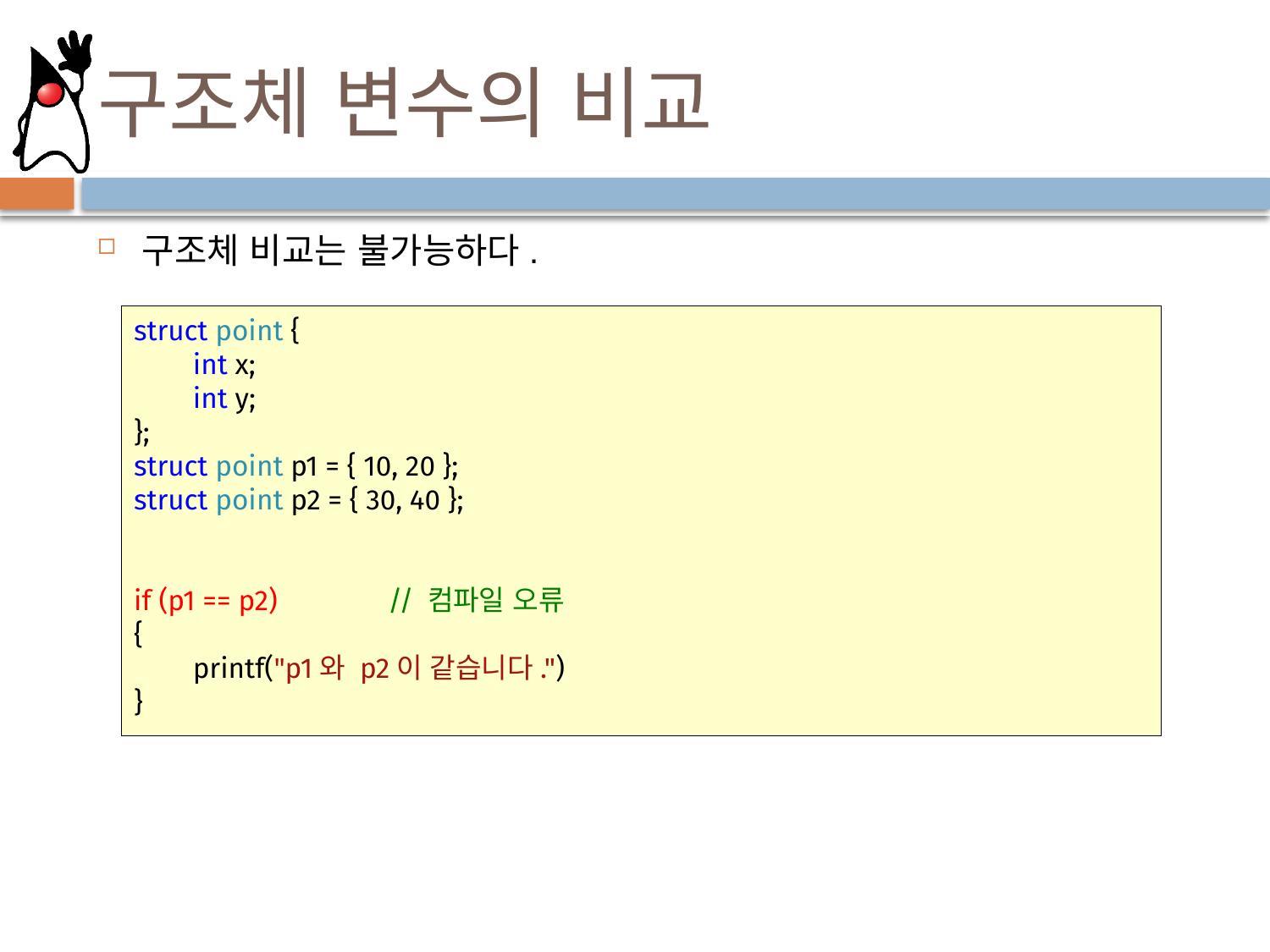

# 구조체 변수의 비교
구조체 비교는 불가능하다.
struct point {
        int x;
        int y;
};
struct point p1 = { 10, 20 };
struct point p2 = { 30, 40 };

if (p1 == p2)	// 컴파일 오류
{
        printf("p1와 p2이 같습니다.")
}